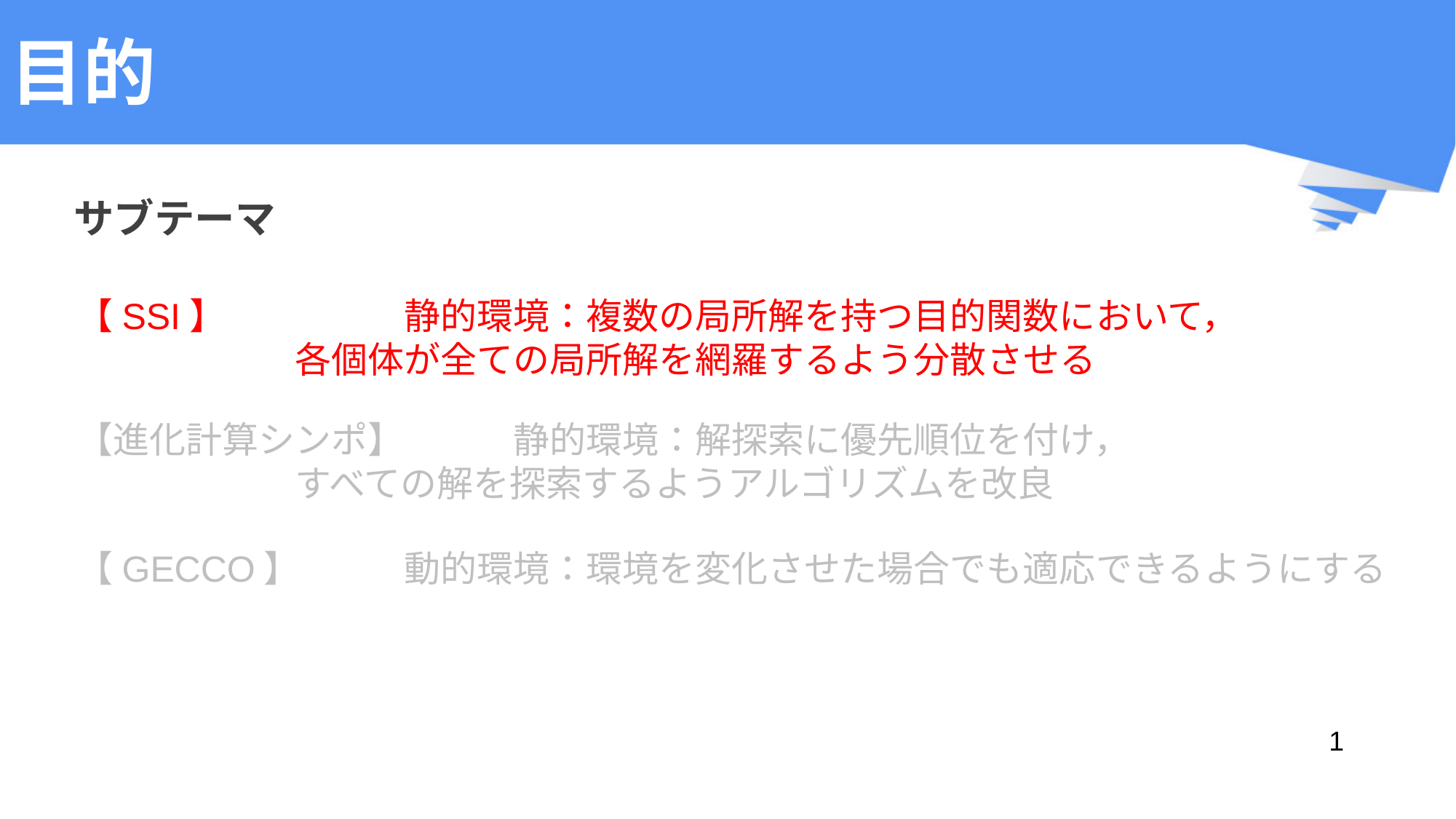

# 目的
サブテーマ
【SSI】	 	静的環境：複数の局所解を持つ目的関数において，
		各個体が全ての局所解を網羅するよう分散させる
【進化計算シンポ】	静的環境：解探索に優先順位を付け，
		すべての解を探索するようアルゴリズムを改良

【GECCO】	動的環境：環境を変化させた場合でも適応できるようにする
1